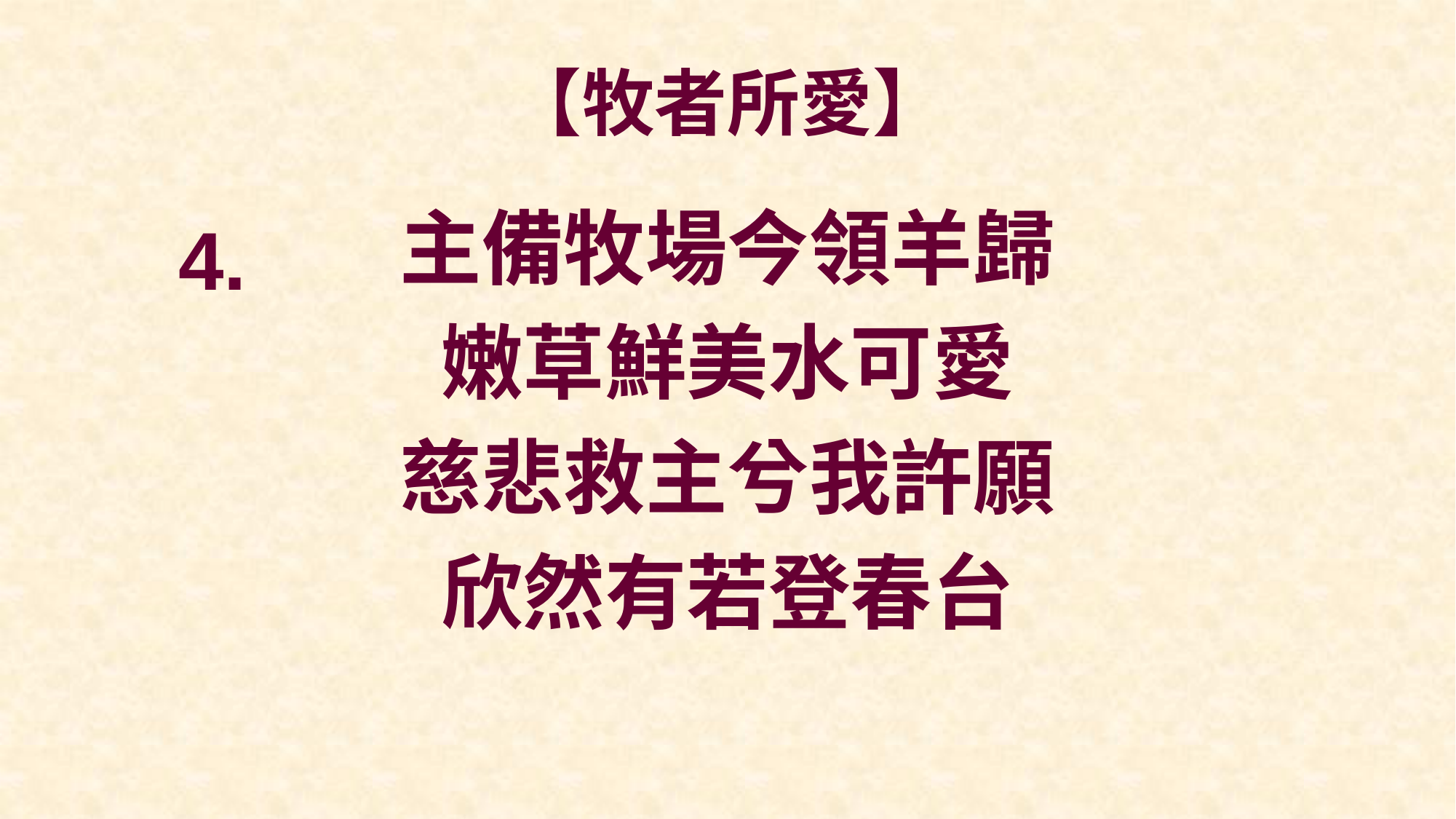

# 【牧者所愛】
主備牧場今領羊歸
嫩草鮮美水可愛
慈悲救主兮我許願
欣然有若登春台
4.